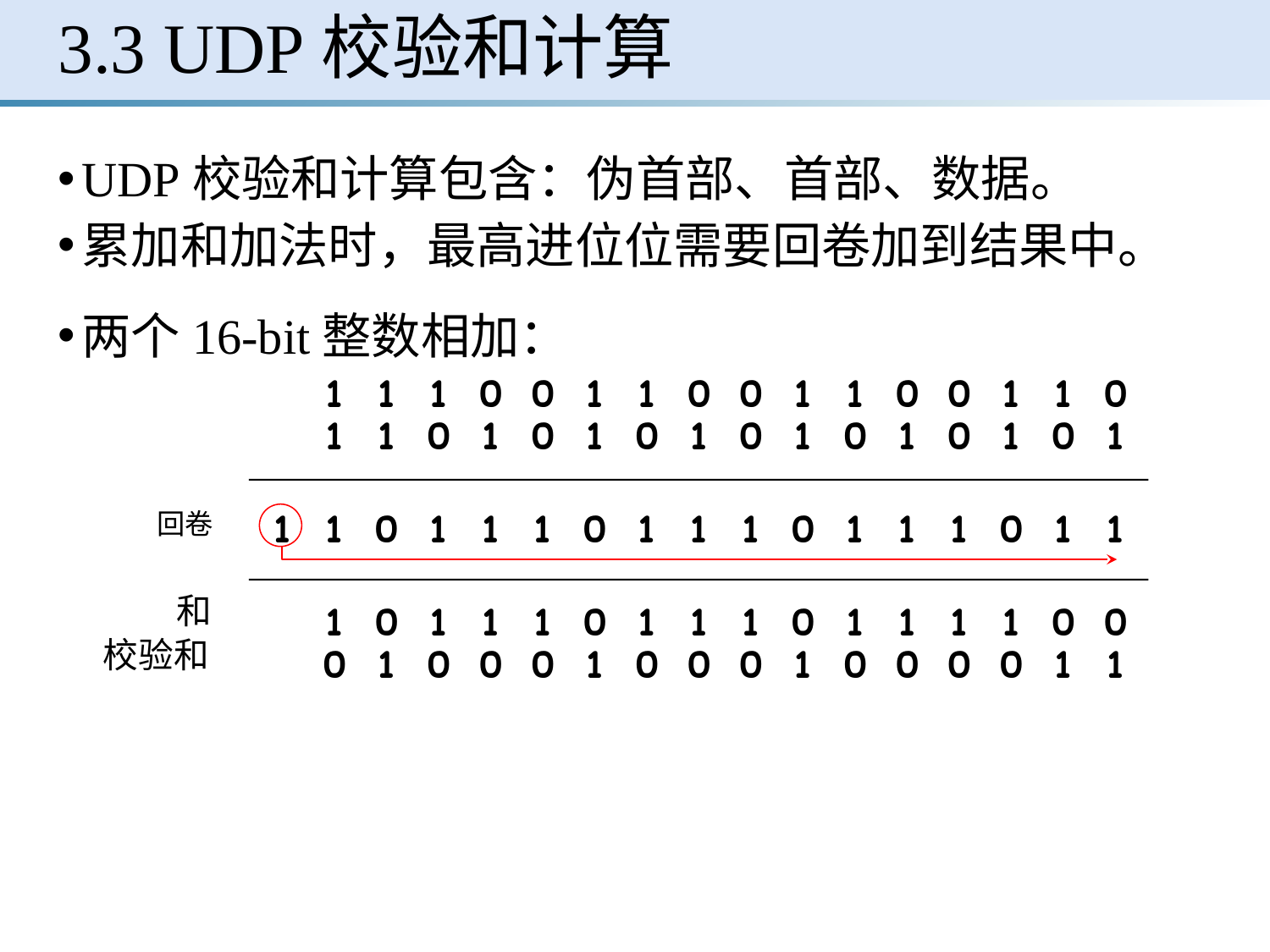

# 3.3 UDP校验和计算
UDP校验和计算包含：伪首部、首部、数据。
累加和加法时，最高进位位需要回卷加到结果中。
两个16-bit整数相加：
1  1  1  1  0  0  1  1  0  0  1  1  0  0  1  1  0
1  1  1  0  1  0  1  0  1  0  1  0  1  0  1  0  1

1  1  0  1  1  1  0  1  1  1  0  1  1  1  0  1  1

1  1  0  1  1  1  0  1  1  1  0  1  1  1  1  0  0
1  0  1  0  0  0  1  0  0  0  1  0  0  0  0  1  1

回卷

和
校验和